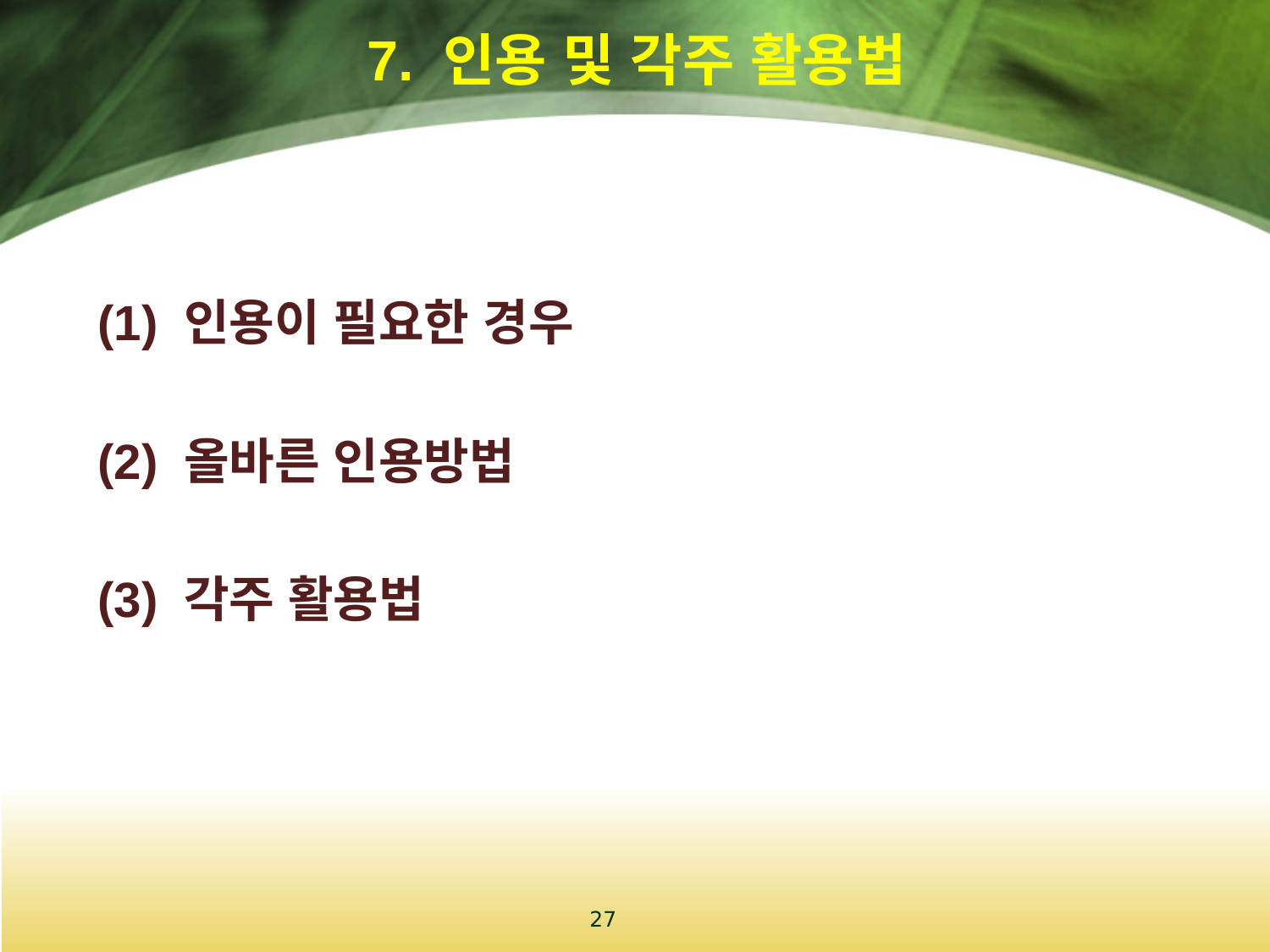

# 7. 인용 및 각주 활용법

(1) 인용이 필요한 경우

(2) 올바른 인용방법

(3) 각주 활용법

27